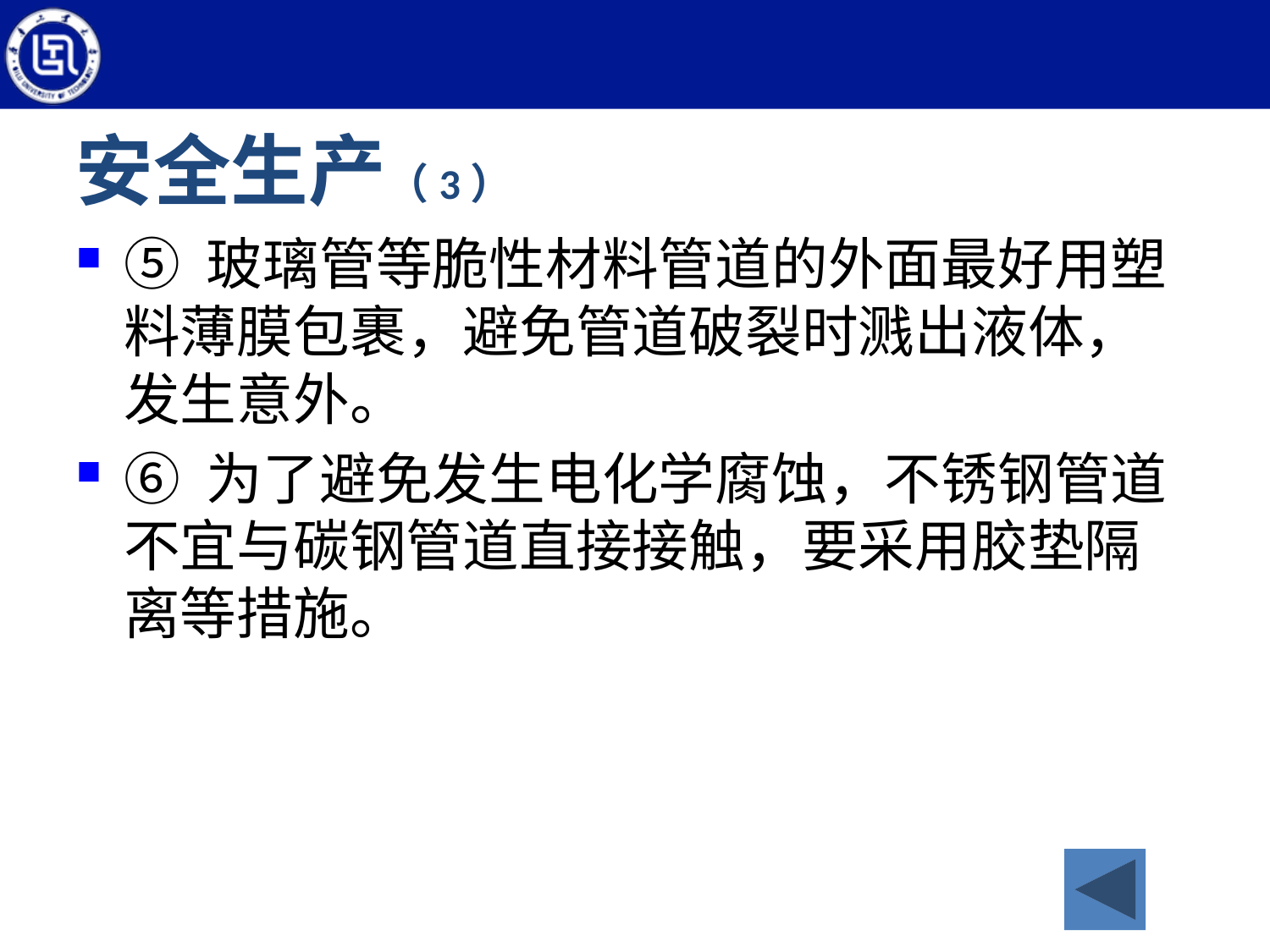

# 安全生产（3）
⑤ 玻璃管等脆性材料管道的外面最好用塑料薄膜包裹，避免管道破裂时溅出液体，发生意外。
⑥ 为了避免发生电化学腐蚀，不锈钢管道不宜与碳钢管道直接接触，要采用胶垫隔离等措施。